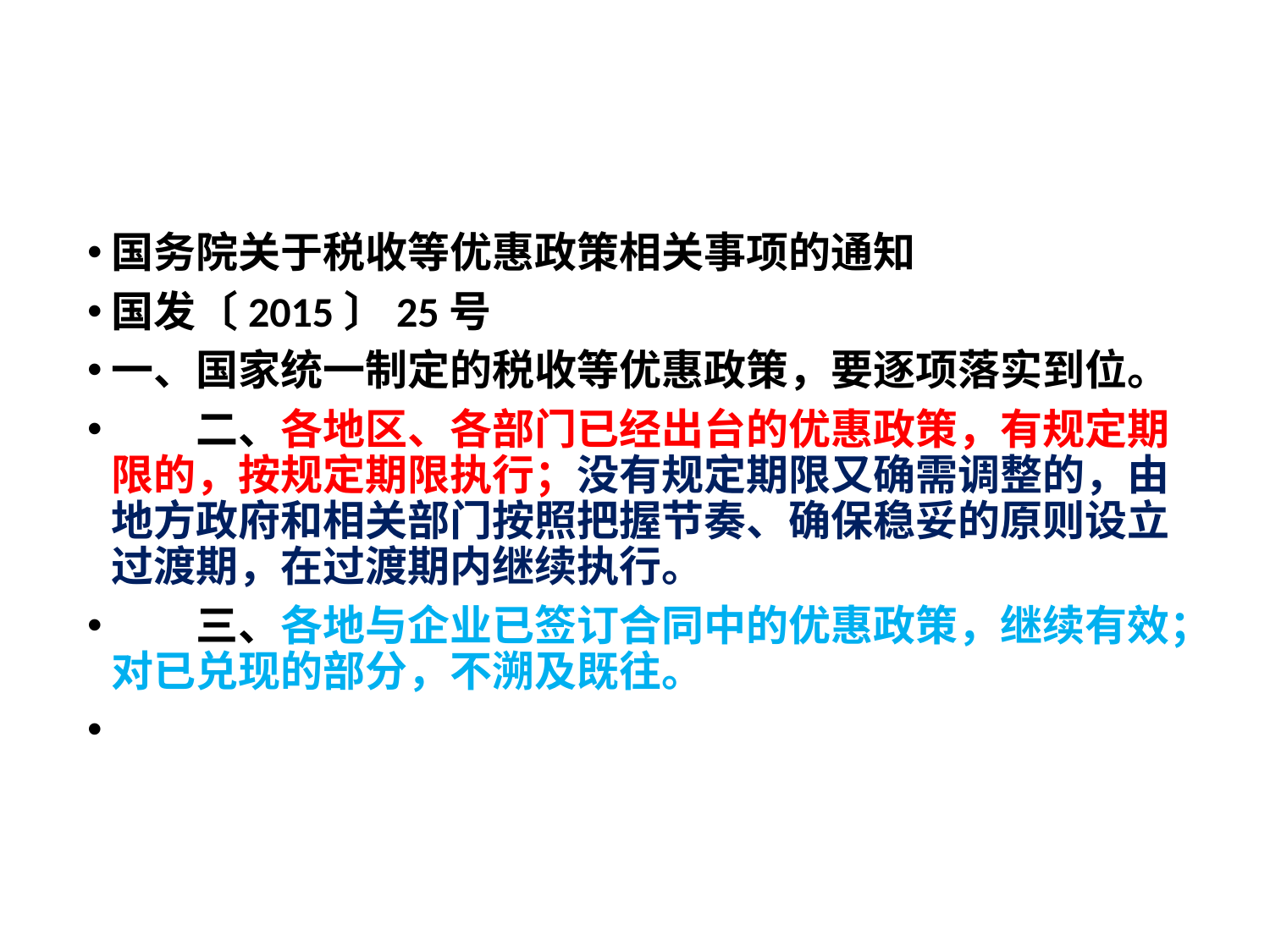

#
国务院关于税收等优惠政策相关事项的通知
国发〔2015〕25号
一、国家统一制定的税收等优惠政策，要逐项落实到位。
　　二、各地区、各部门已经出台的优惠政策，有规定期限的，按规定期限执行；没有规定期限又确需调整的，由地方政府和相关部门按照把握节奏、确保稳妥的原则设立过渡期，在过渡期内继续执行。
　　三、各地与企业已签订合同中的优惠政策，继续有效；对已兑现的部分，不溯及既往。